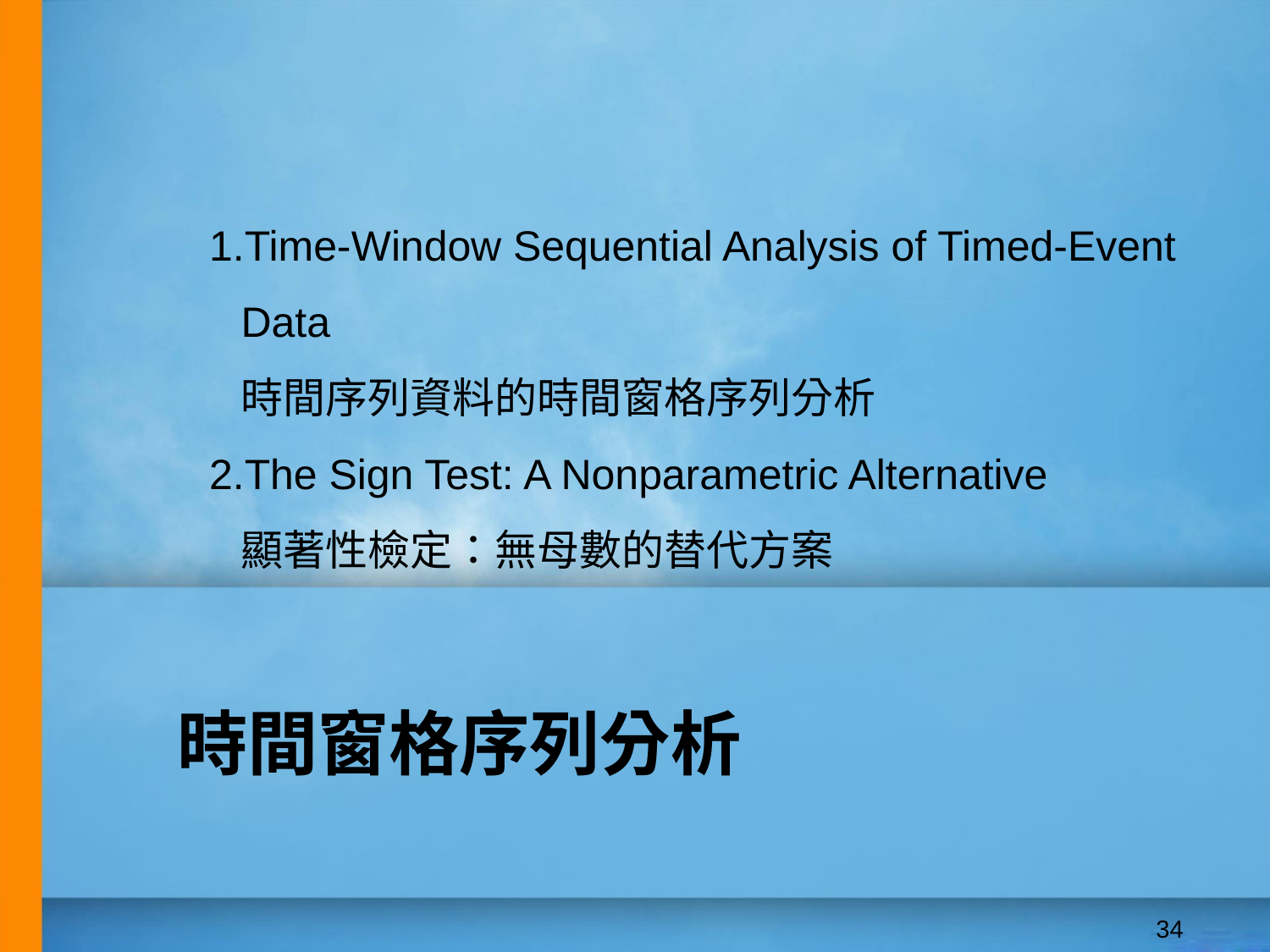

Time-Window Sequential Analysis of Timed-Event Data
時間序列資料的時間窗格序列分析
The Sign Test: A Nonparametric Alternative
顯著性檢定：無母數的替代方案
# 時間窗格序列分析
34